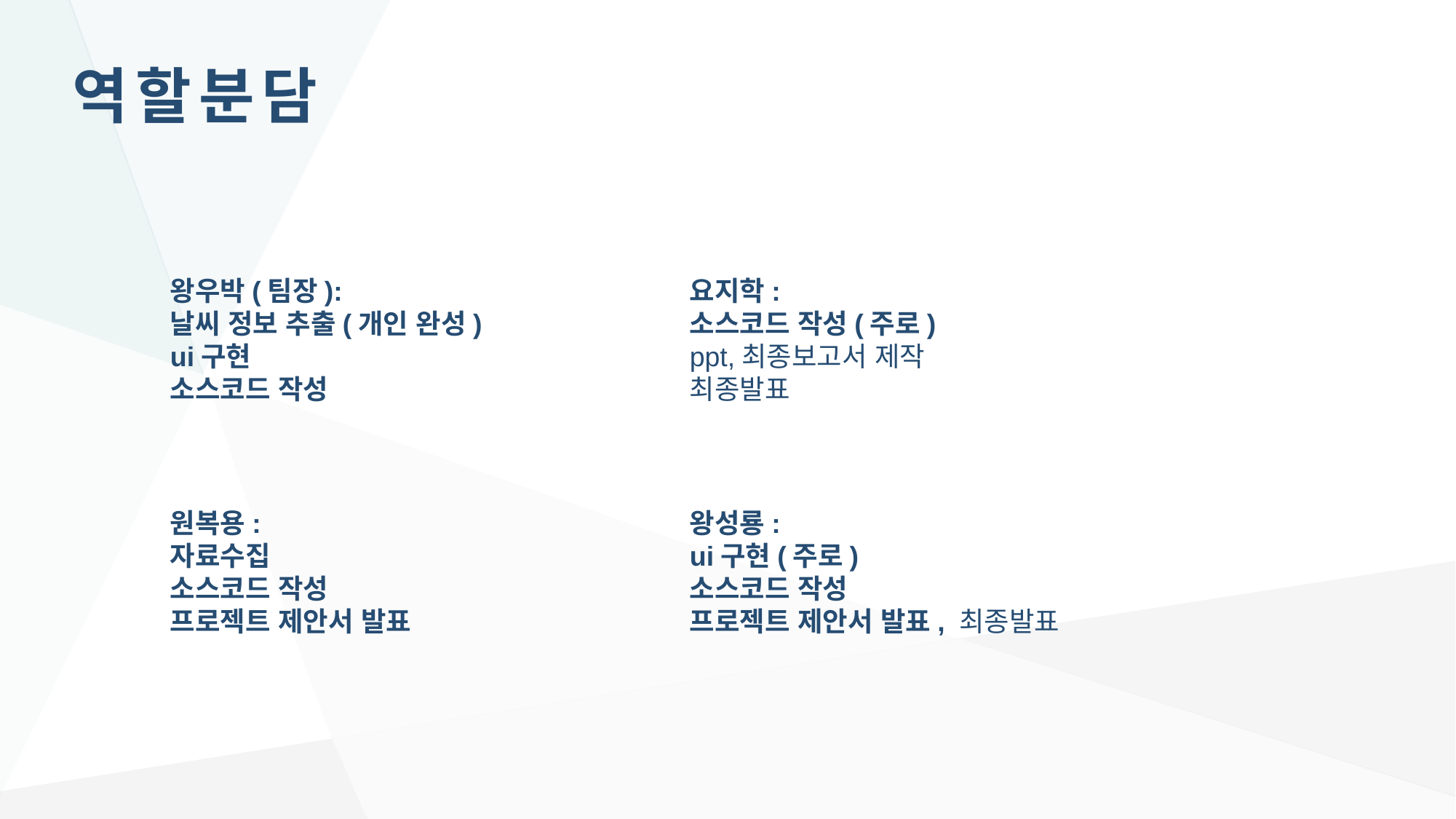

역할분담
왕우박(팀장):
날씨 정보 추출(개인 완성)
ui구현
소스코드 작성

요지학:
소스코드 작성(주로)
ppt,최종보고서 제작
최종발표
원복용:
자료수집
소스코드 작성
프로젝트 제안서 발표
왕성룡:
ui구현(주로)
소스코드 작성
프로젝트 제안서 발표, 최종발표